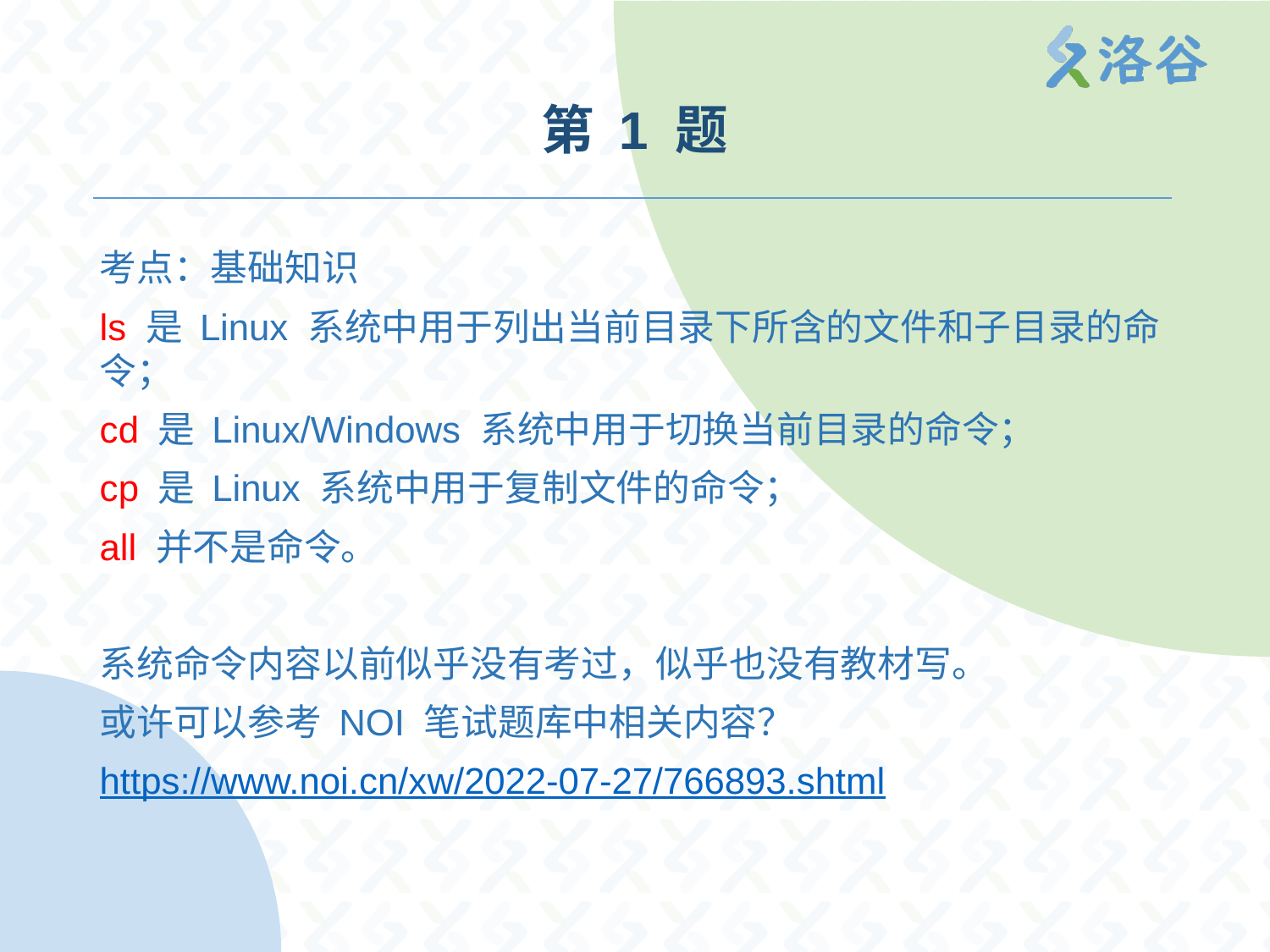

# 第 1 题
考点：基础知识
ls 是 Linux 系统中用于列出当前目录下所含的文件和子目录的命令；
cd 是 Linux/Windows 系统中用于切换当前目录的命令；
cp 是 Linux 系统中用于复制文件的命令；
all 并不是命令。

系统命令内容以前似乎没有考过，似乎也没有教材写。
或许可以参考 NOI 笔试题库中相关内容？
https://www.noi.cn/xw/2022-07-27/766893.shtml